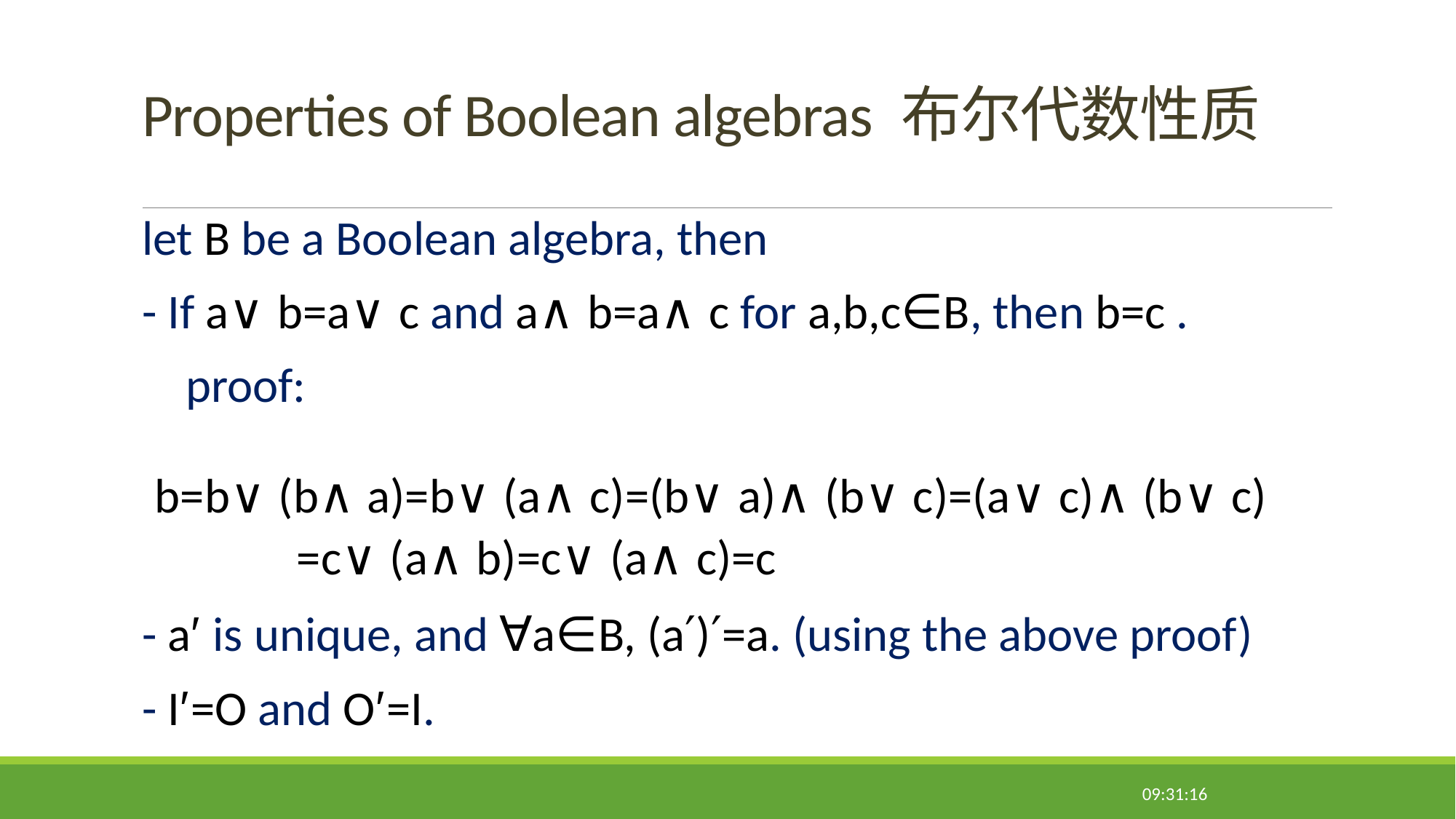

# Properties of Boolean algebras 布尔代数性质
let B be a Boolean algebra, then
- If a∨b=a∨c and a∧b=a∧c for a,b,c∈B, then b=c .
    proof:
	b=b∨(b∧a)=b∨(a∧c)=(b∨a)∧(b∨c)=(a∨c)∧(b∨c)
	   =c∨(a∧b)=c∨(a∧c)=c
- a′ is unique, and ∀a∈B, (a′)′=a. (using the above proof)
- I′=O and O′=I.
09:31:16